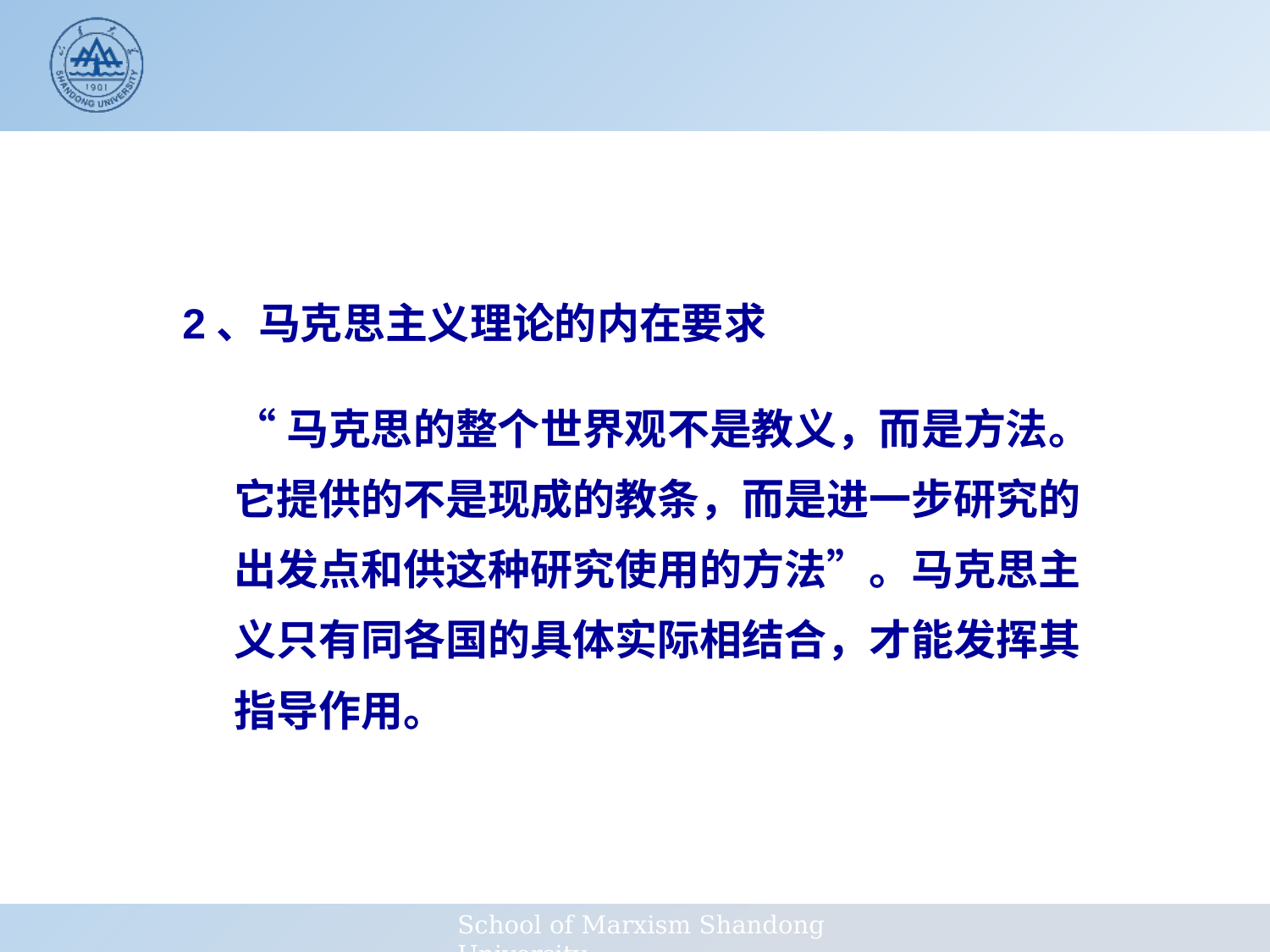

2、马克思主义理论的内在要求
“马克思的整个世界观不是教义，而是方法。它提供的不是现成的教条，而是进一步研究的出发点和供这种研究使用的方法”。马克思主义只有同各国的具体实际相结合，才能发挥其指导作用。